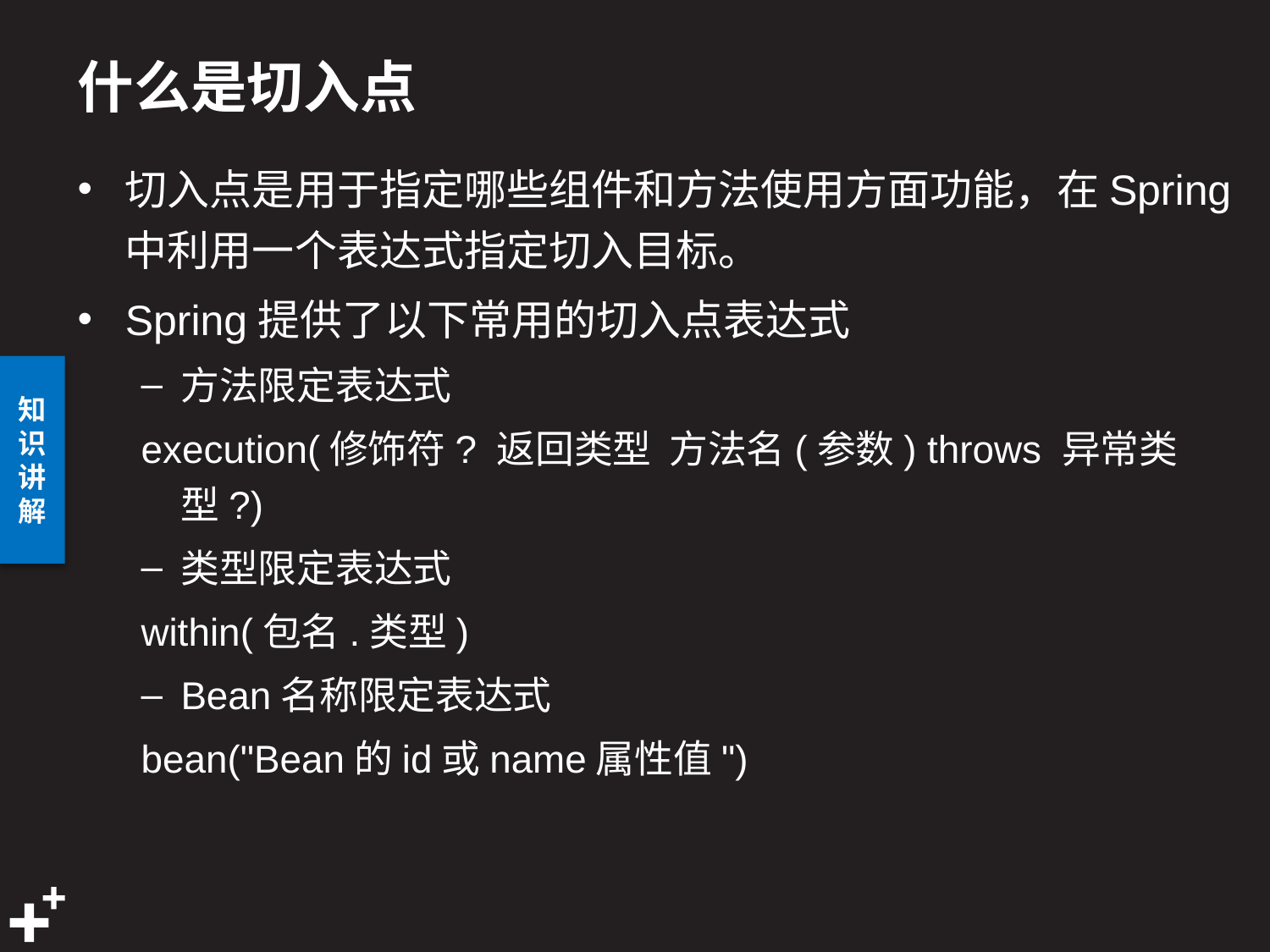

# 什么是切入点
切入点是用于指定哪些组件和方法使用方面功能，在Spring中利用一个表达式指定切入目标。
Spring提供了以下常用的切入点表达式
方法限定表达式
execution(修饰符? 返回类型  方法名(参数) throws 异常类型?)
类型限定表达式
within(包名.类型)
Bean名称限定表达式
bean("Bean的id或name属性值")